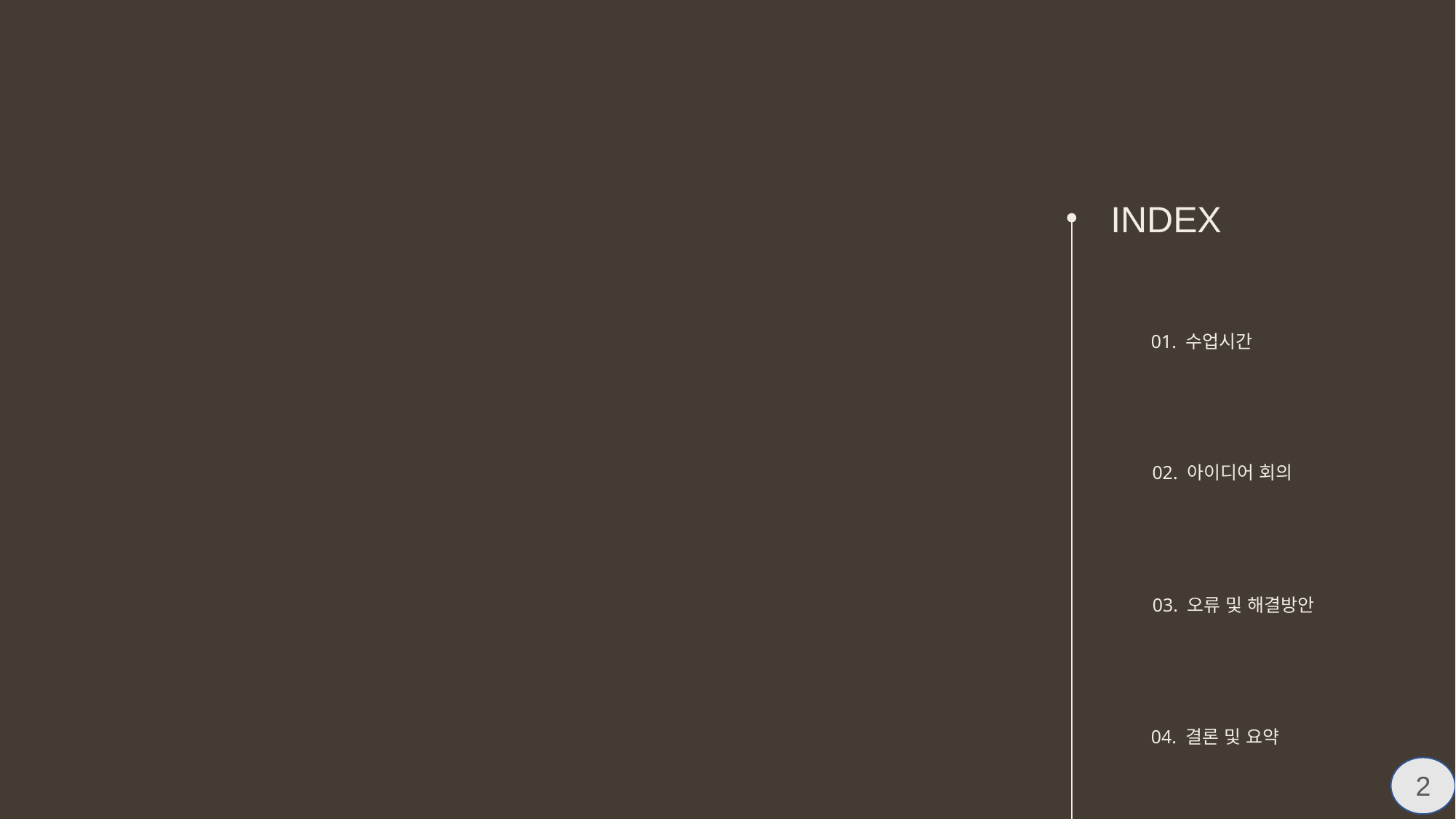

INDEX

01. 수업시간
02. 아이디어 회의
03. 오류 및 해결방안
04. 결론 및 요약

2